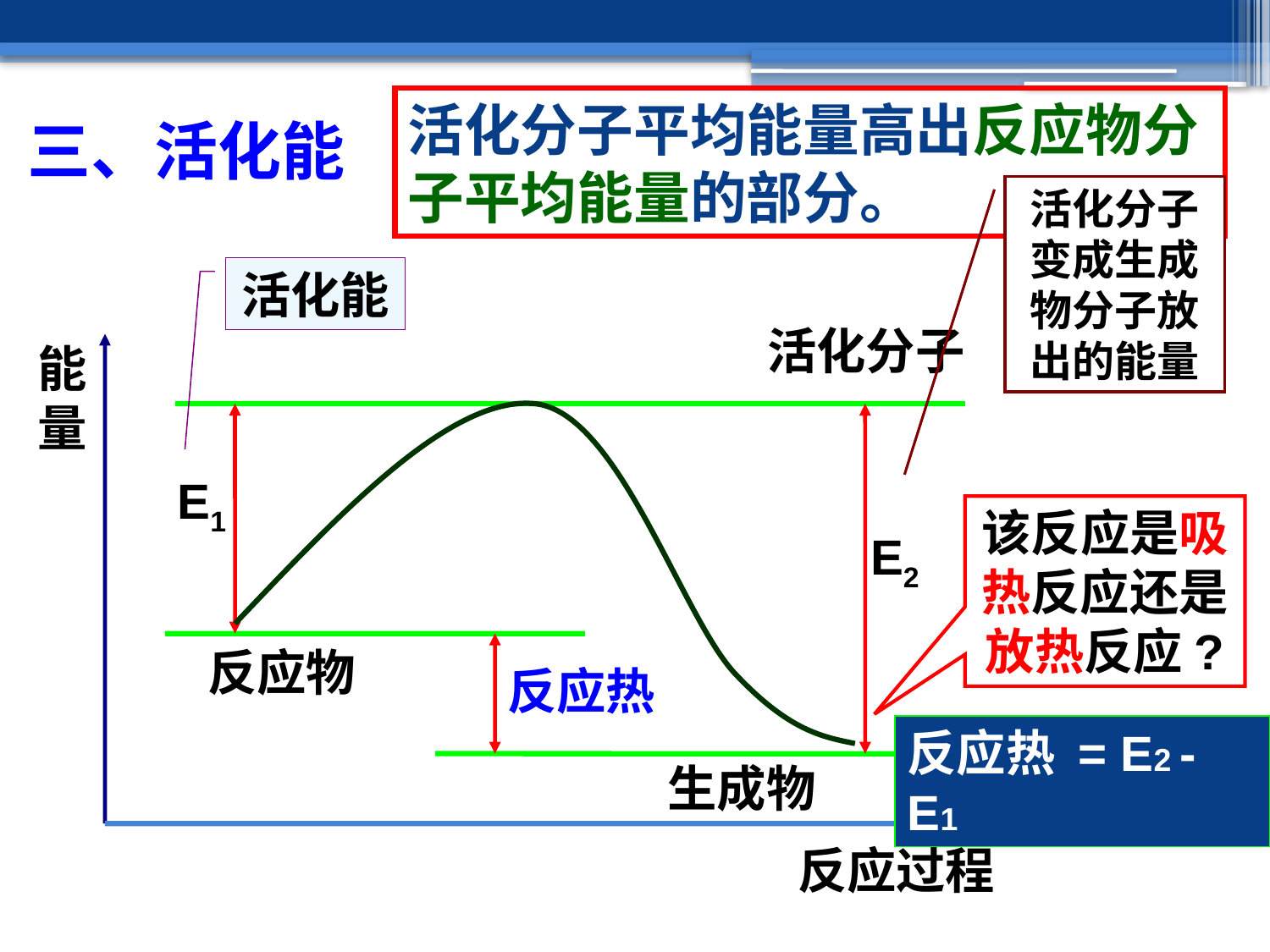

活化分子平均能量高出反应物分子平均能量的部分。
三、活化能
活化分子变成生成物分子放出的能量
活化能
活化分子
能量

E1
该反应是吸热反应还是放热反应?
E2

反应物
反应热
反应热 = E2 - E1
生成物

反应过程